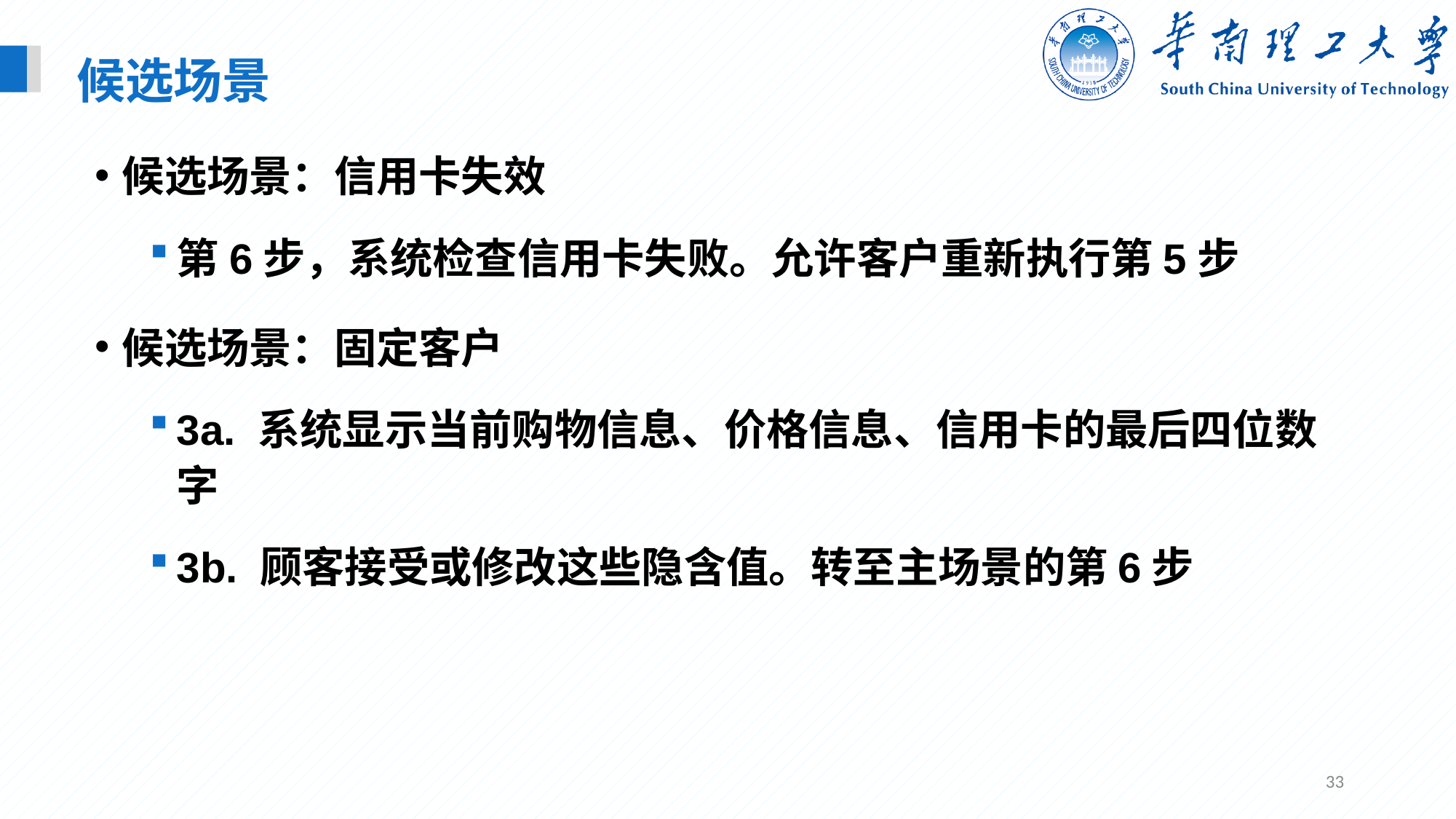

候选场景
候选场景：信用卡失效
第6步，系统检查信用卡失败。允许客户重新执行第5步
候选场景：固定客户
3a. 系统显示当前购物信息、价格信息、信用卡的最后四位数字
3b. 顾客接受或修改这些隐含值。转至主场景的第6步

33